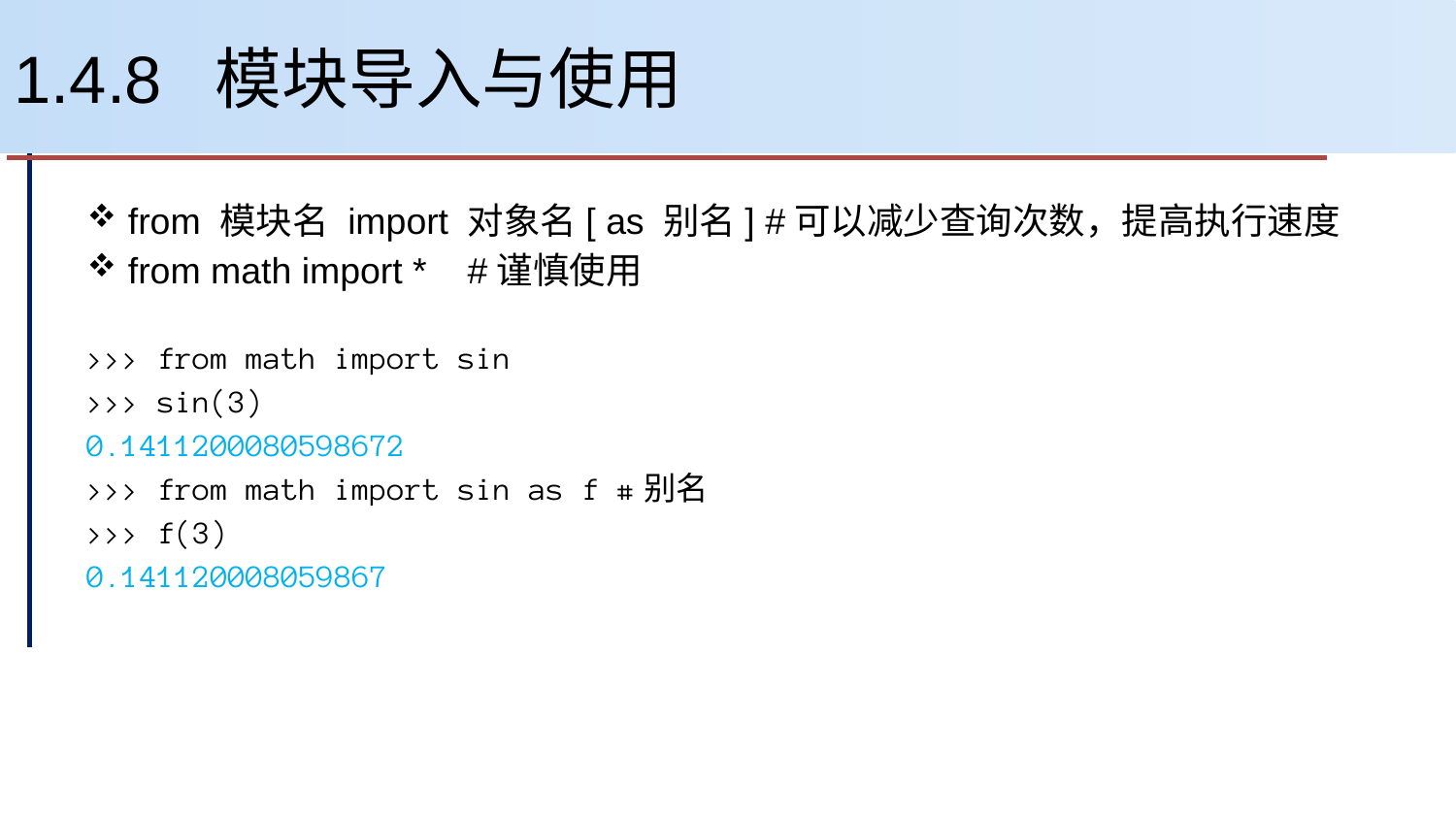

# 1.4.8  模块导入与使用
from 模块名 import 对象名[ as 别名] #可以减少查询次数，提高执行速度
from math import *    #谨慎使用

>>> from math import sin
>>> sin(3)
0.1411200080598672
>>> from math import sin as f #别名
>>> f(3)
0.141120008059867